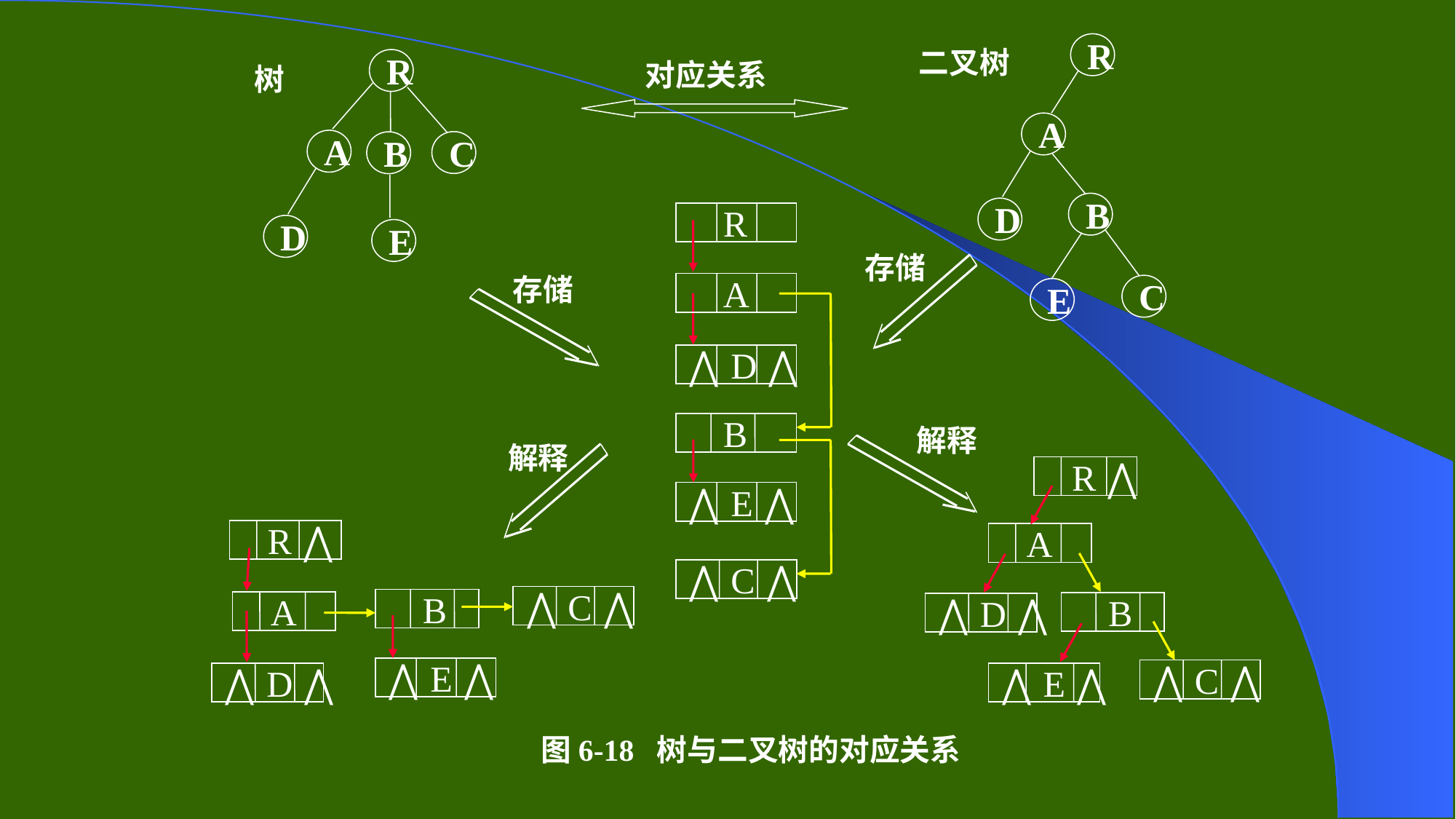

R

A

B
D

C
E
二叉树
对应关系

R

A
C
B

D
E
 树
    R

    A

⋀ D ⋀

    B

⋀ E ⋀

⋀ C ⋀

存储

存储

解释

解释

   R ⋀

   A

    B

⋀ D ⋀

⋀ C ⋀

⋀ E ⋀

   R ⋀

⋀ C ⋀

    B

   A

⋀ E ⋀

⋀ D ⋀

图6-18  树与二叉树的对应关系